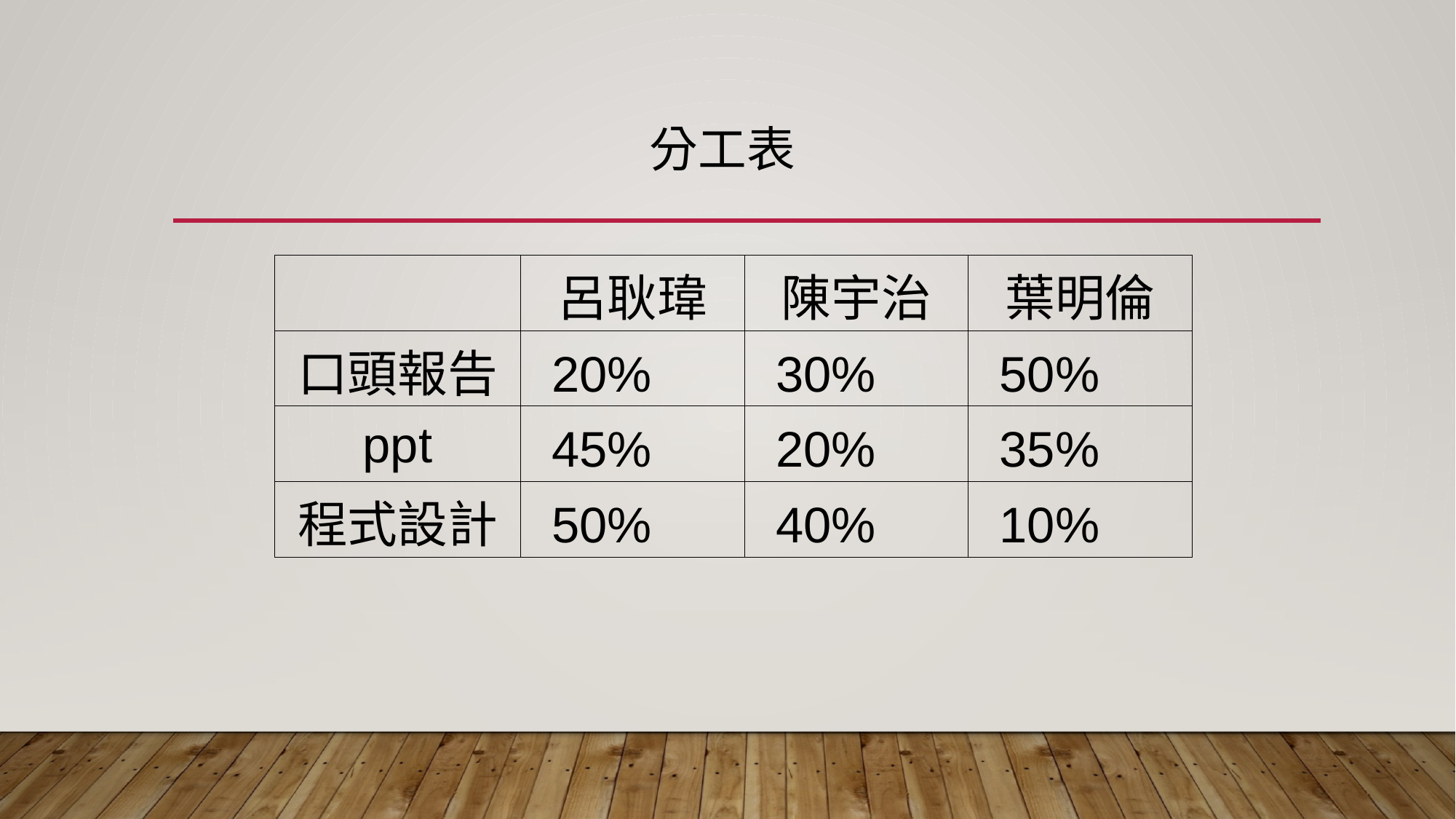

# 分工表
|  | 呂耿瑋 | 陳宇治 | 葉明倫 |
| --- | --- | --- | --- |
| 口頭報告 | 20% | 30% | 50% |
| ppt | 45% | 20% | 35% |
| 程式設計 | 50% | 40% | 10% |